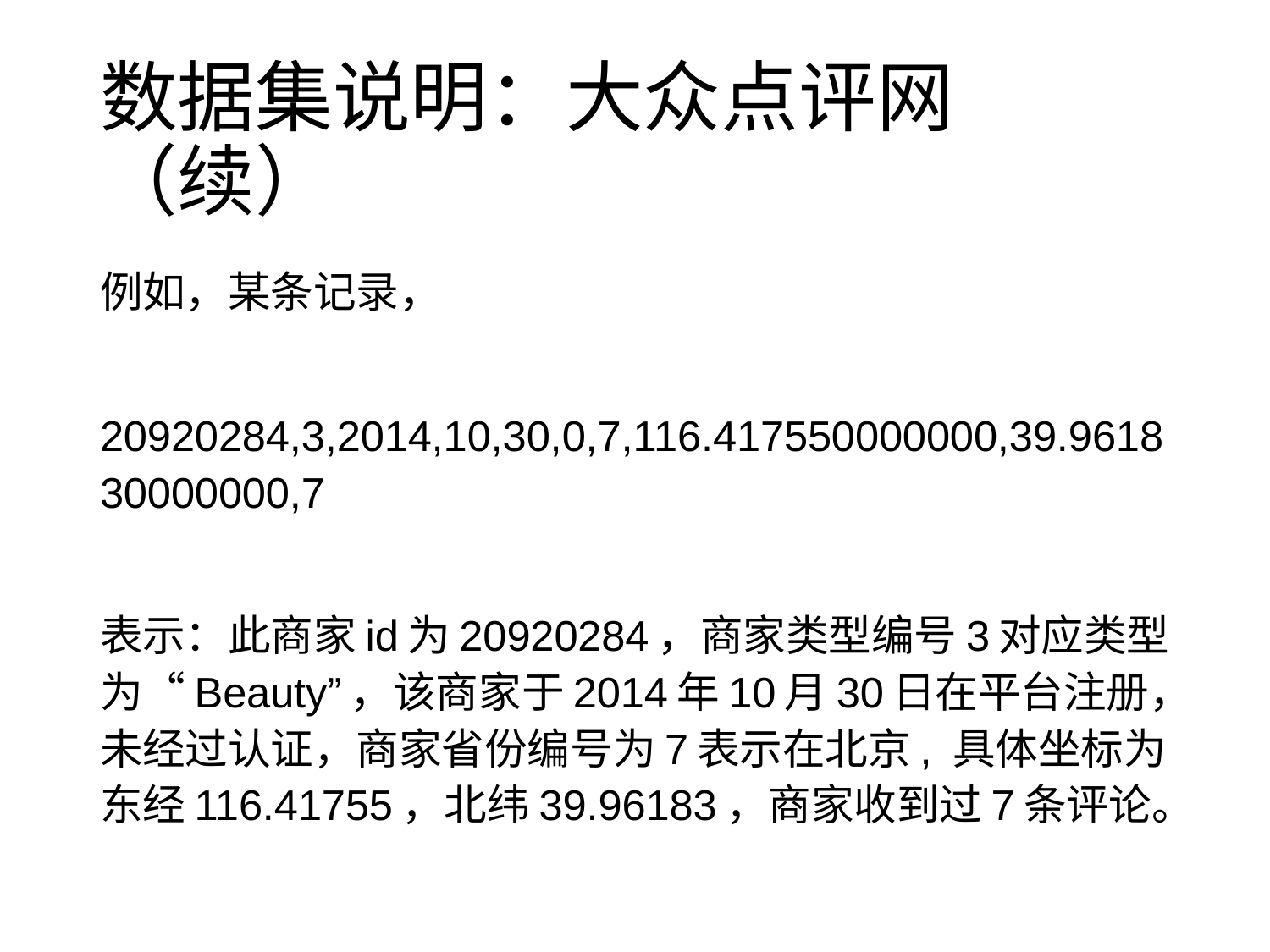

# 数据集说明：大众点评网（续）
例如，某条记录，

20920284,3,2014,10,30,0,7,116.417550000000,39.961830000000,7

表示：此商家id为20920284，商家类型编号3对应类型为“Beauty”，该商家于2014年10月30日在平台注册，未经过认证，商家省份编号为7表示在北京, 具体坐标为东经116.41755，北纬39.96183，商家收到过7条评论。